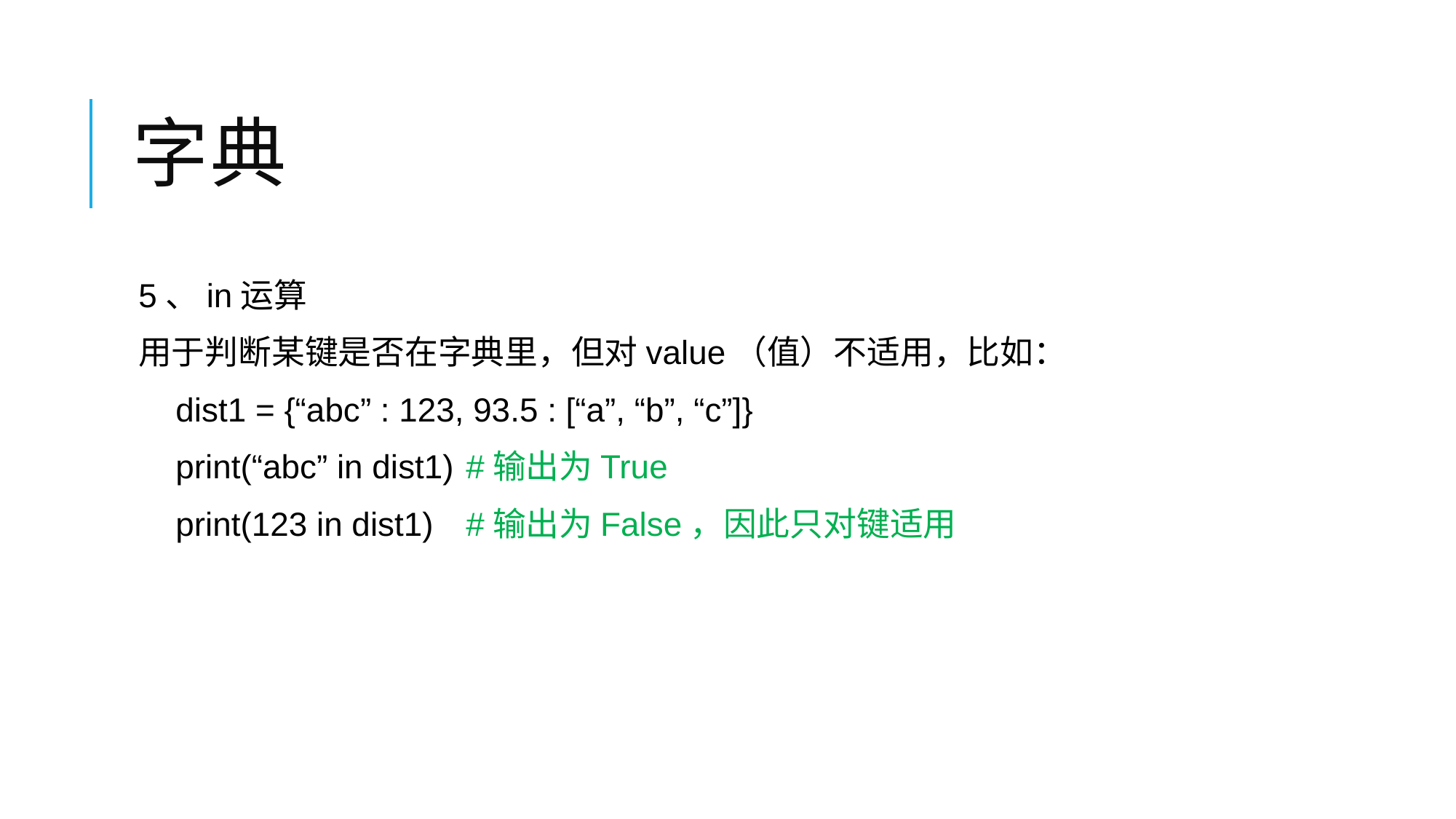

# 字典
5、in运算
用于判断某键是否在字典里，但对value（值）不适用，比如：
    dist1 = {“abc” : 123, 93.5 : [“a”, “b”, “c”]}
    print(“abc” in dist1)	#输出为True
    print(123 in dist1)	#输出为False，因此只对键适用